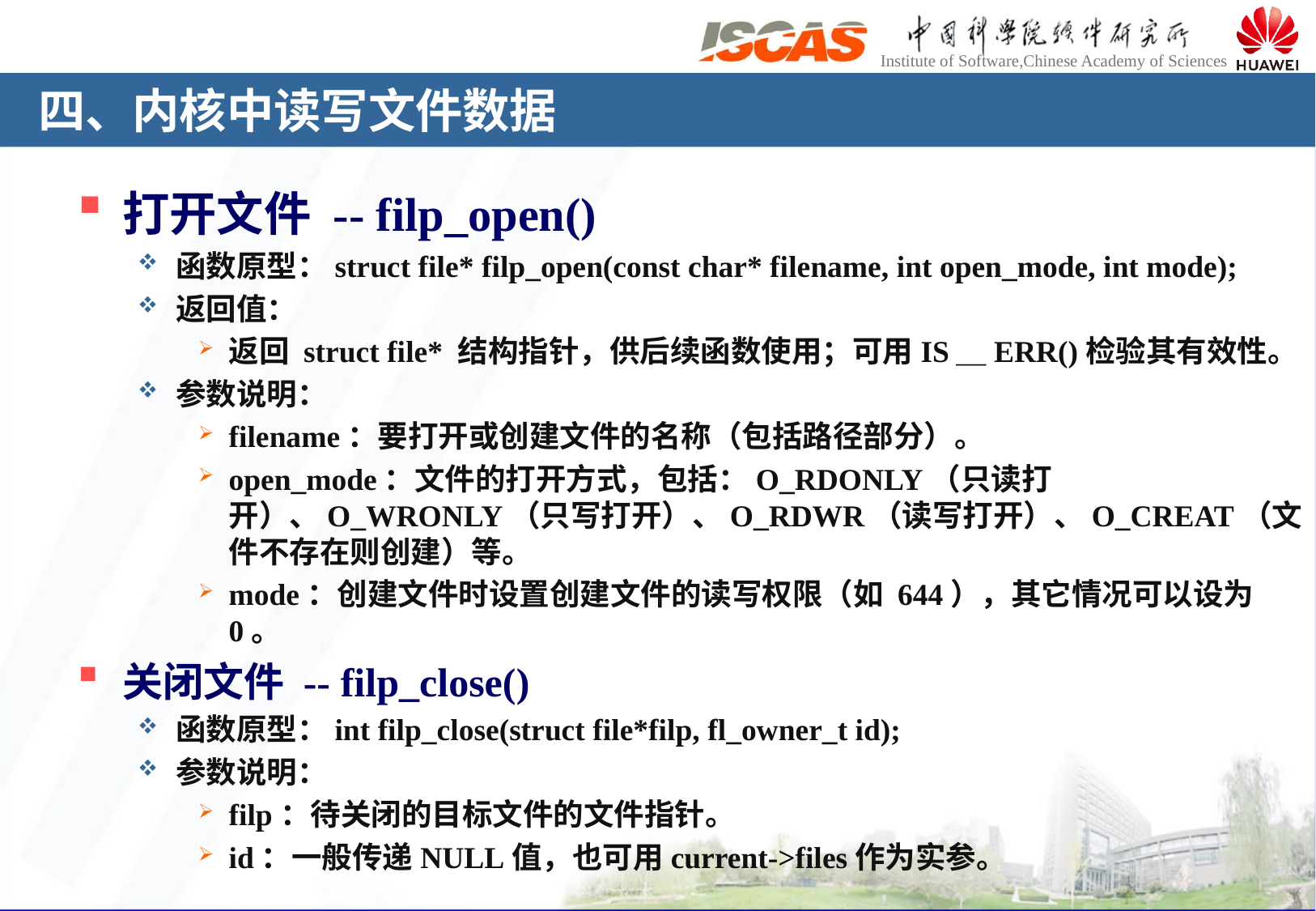

# 四、内核中读写文件数据
打开文件 -- filp_open()
函数原型：struct file* filp_open(const char* filename, int open_mode, int mode);
返回值：
返回 struct file* 结构指针，供后续函数使用；可用IS＿ERR()检验其有效性。
参数说明：
filename：要打开或创建文件的名称（包括路径部分）。
open_mode：文件的打开方式，包括：O_RDONLY（只读打开）、O_WRONLY（只写打开）、O_RDWR（读写打开）、O_CREAT（文件不存在则创建）等。
mode：创建文件时设置创建文件的读写权限（如 644），其它情况可以设为0。
关闭文件 -- filp_close()
函数原型：int filp_close(struct file*filp, fl_owner_t id);
参数说明：
filp：待关闭的目标文件的文件指针。
id：一般传递NULL值，也可用current->files作为实参。